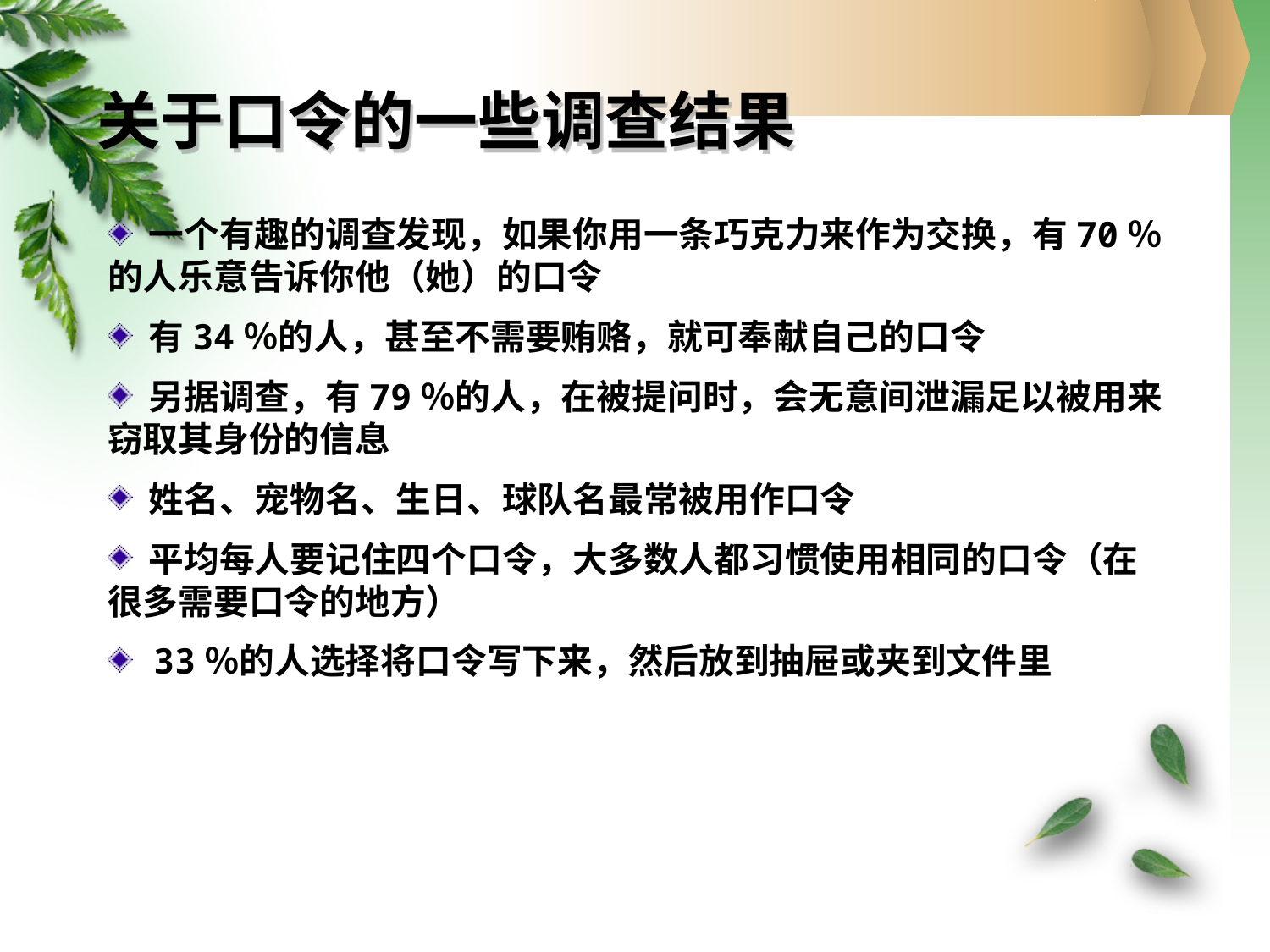

关于口令的一些调查结果
 一个有趣的调查发现，如果你用一条巧克力来作为交换，有70％的人乐意告诉你他（她）的口令
 有34％的人，甚至不需要贿赂，就可奉献自己的口令
 另据调查，有79％的人，在被提问时，会无意间泄漏足以被用来窃取其身份的信息
 姓名、宠物名、生日、球队名最常被用作口令
 平均每人要记住四个口令，大多数人都习惯使用相同的口令（在很多需要口令的地方）
 33％的人选择将口令写下来，然后放到抽屉或夹到文件里